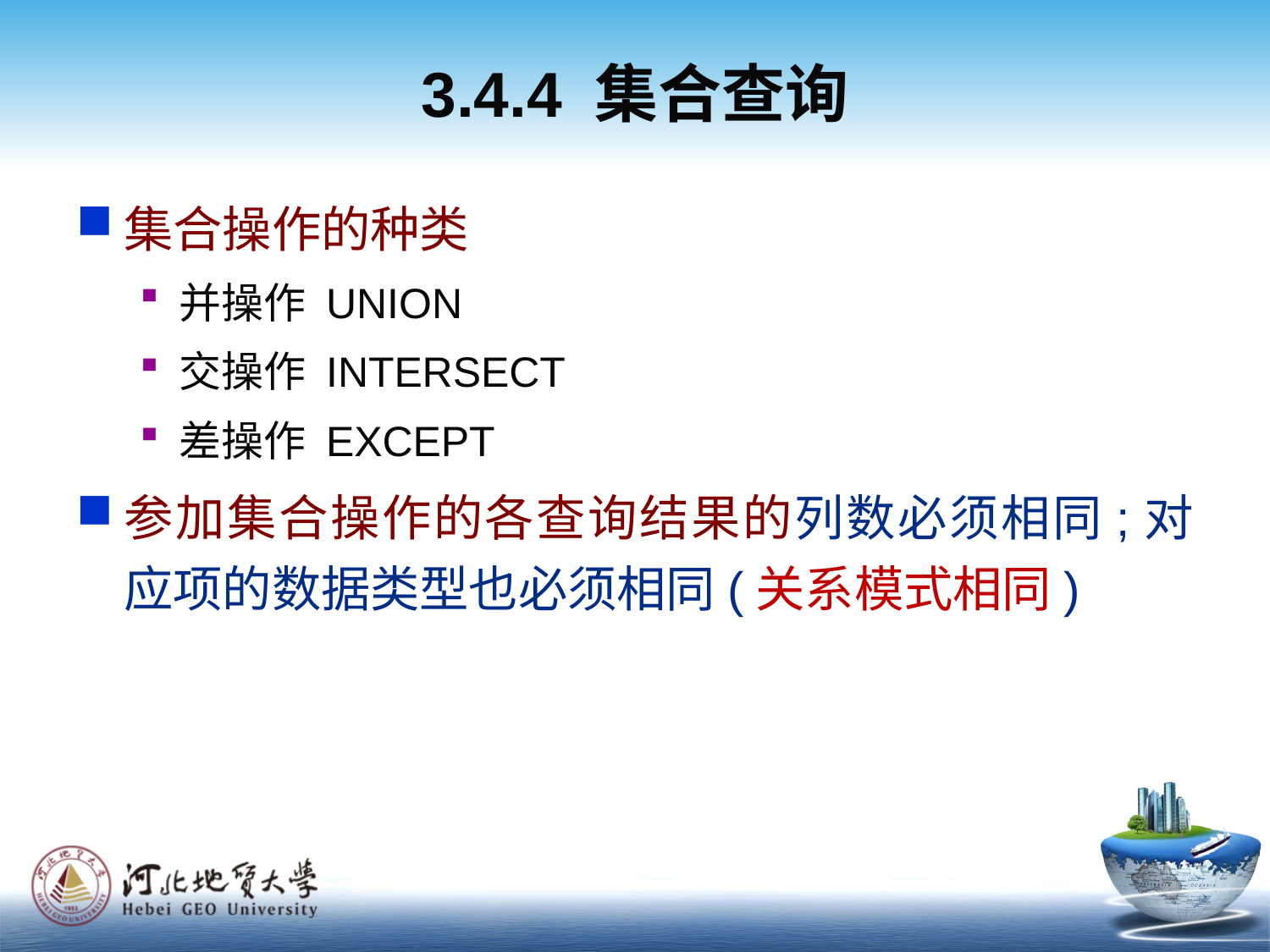

3.4.4 集合查询
集合操作的种类
并操作 UNION
交操作 INTERSECT
差操作 EXCEPT
参加集合操作的各查询结果的列数必须相同;对应项的数据类型也必须相同(关系模式相同)